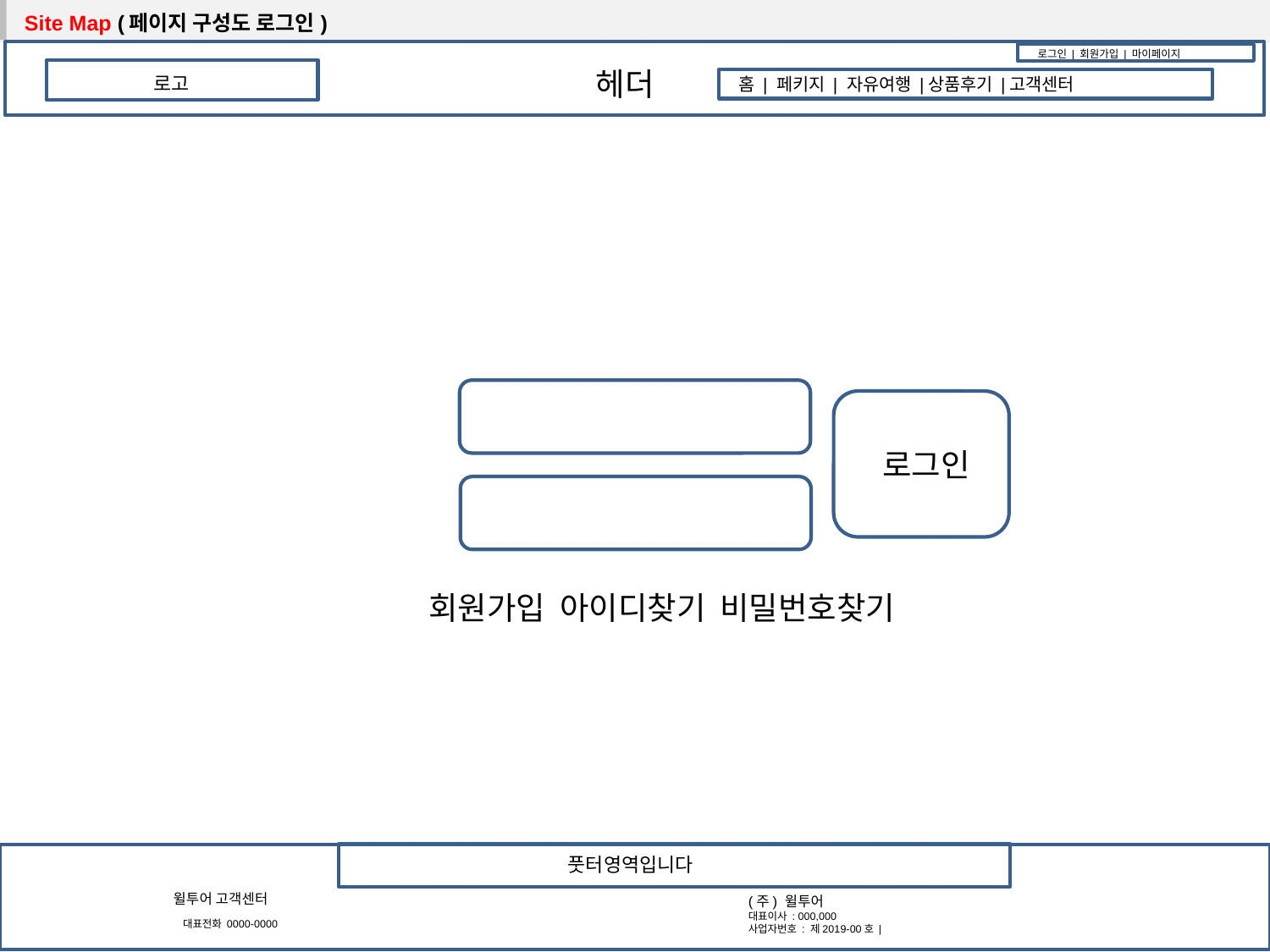

| Site Map (페이지 구성도 로그인) |
| --- |

로그인 | 회원가입 | 마이페이지

헤더

로고
홈 | 페키지 | 자유여행 |상품후기 |고객센터

로그인

회원가입  아이디찾기  비밀번호찾기

풋터영역입니다
윌투어 고객센터
 대표전화 0000-0000
(주) 윌투어
대표이사 : 000,000
사업자번호 : 제2019-00호 |